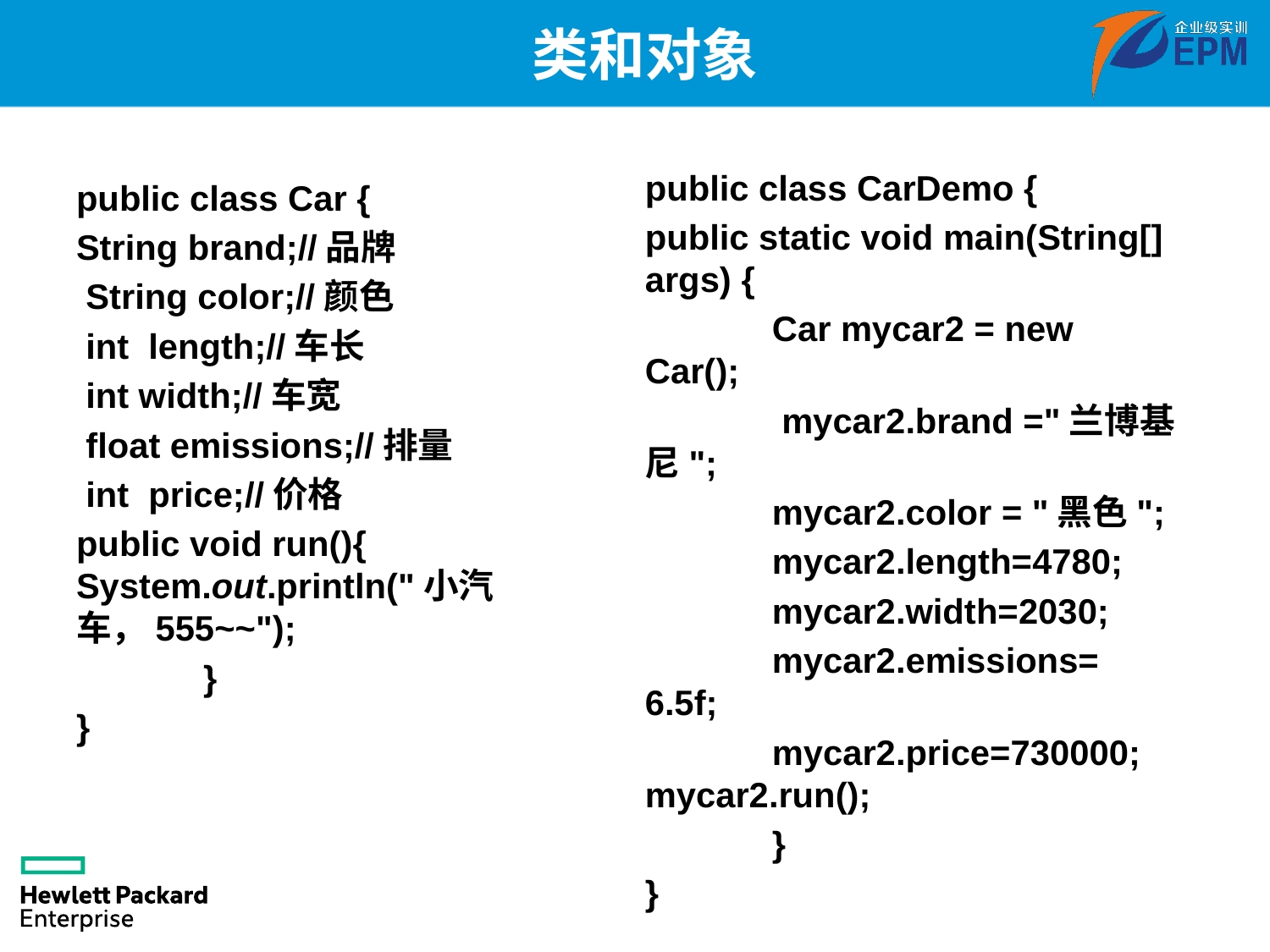

# 类和对象
public class CarDemo {
public static void main(String[] args) {
	Car mycar2 = new Car();
	 mycar2.brand ="兰博基尼";
	mycar2.color = "黑色";
	mycar2.length=4780;
	mycar2.width=2030;
	mycar2.emissions= 6.5f;
	mycar2.price=730000; 	 mycar2.run();
	}
}
public class Car {
String brand;//品牌
 String color;//颜色
 int  length;//车长
 int width;//车宽
 float emissions;//排量
 int  price;//价格
public void run(){		System.out.println("小汽车，555~~");
	}
}